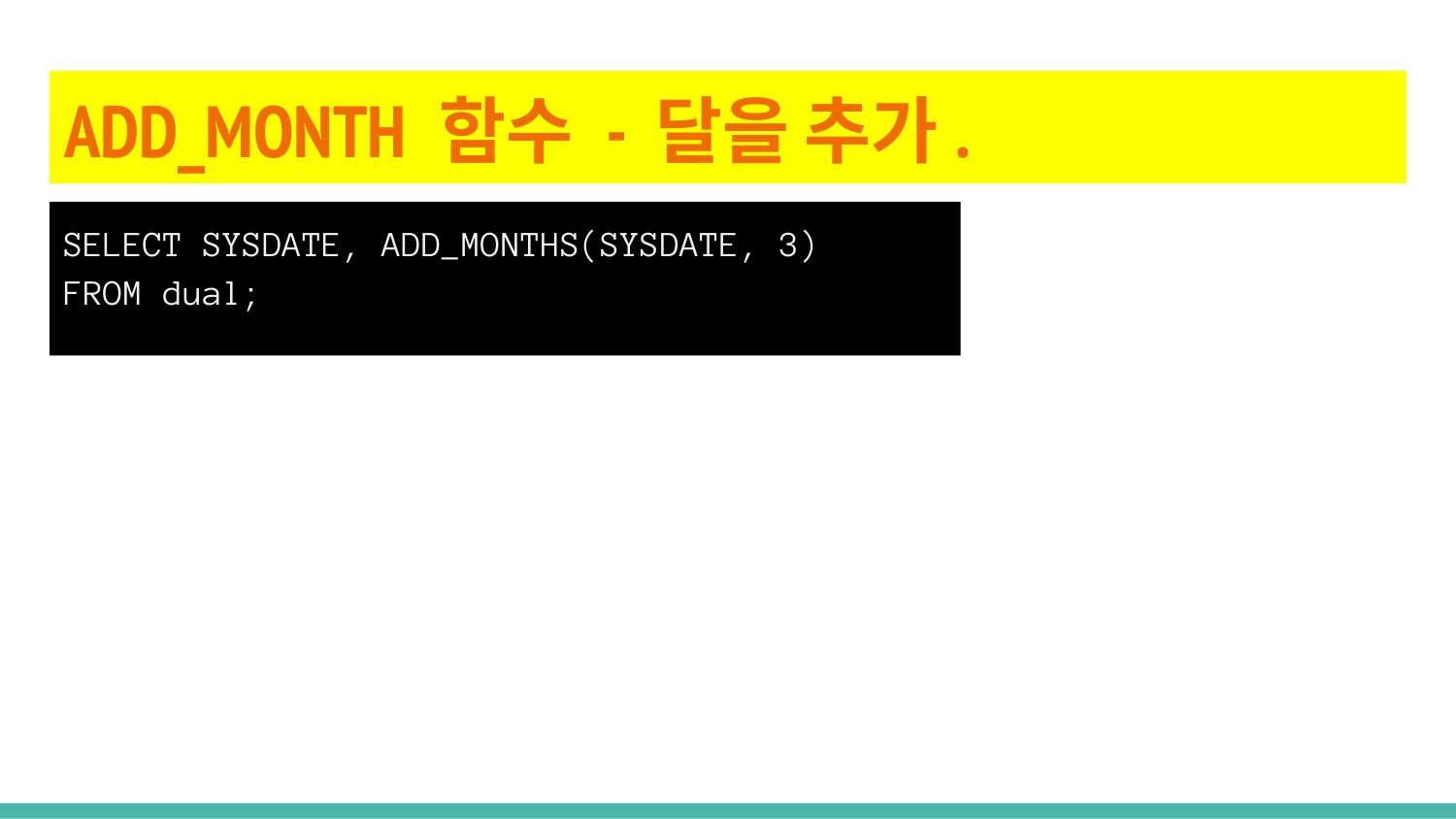

# ADD_MONTH 함수 - 달을 추가.
SELECT SYSDATE, ADD_MONTHS(SYSDATE, 3)
FROM dual;